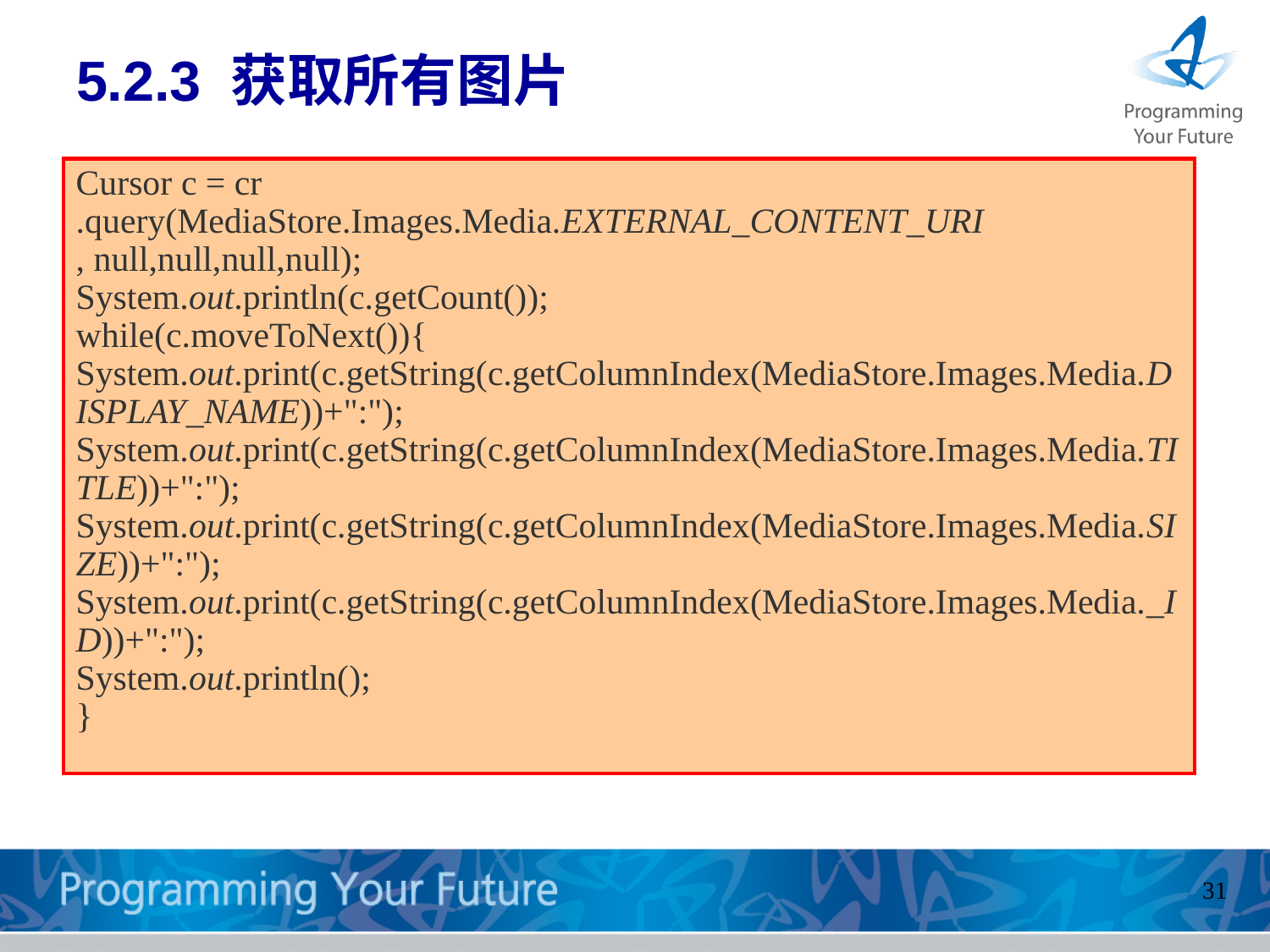

5.2.3 获取所有图片
Cursor c = cr
.query(MediaStore.Images.Media.EXTERNAL_CONTENT_URI
, null,null,null,null);
System.out.println(c.getCount());
while(c.moveToNext()){
System.out.print(c.getString(c.getColumnIndex(MediaStore.Images.Media.DISPLAY_NAME))+":");
System.out.print(c.getString(c.getColumnIndex(MediaStore.Images.Media.TITLE))+":");
System.out.print(c.getString(c.getColumnIndex(MediaStore.Images.Media.SIZE))+":");
System.out.print(c.getString(c.getColumnIndex(MediaStore.Images.Media._ID))+":");
System.out.println();
}